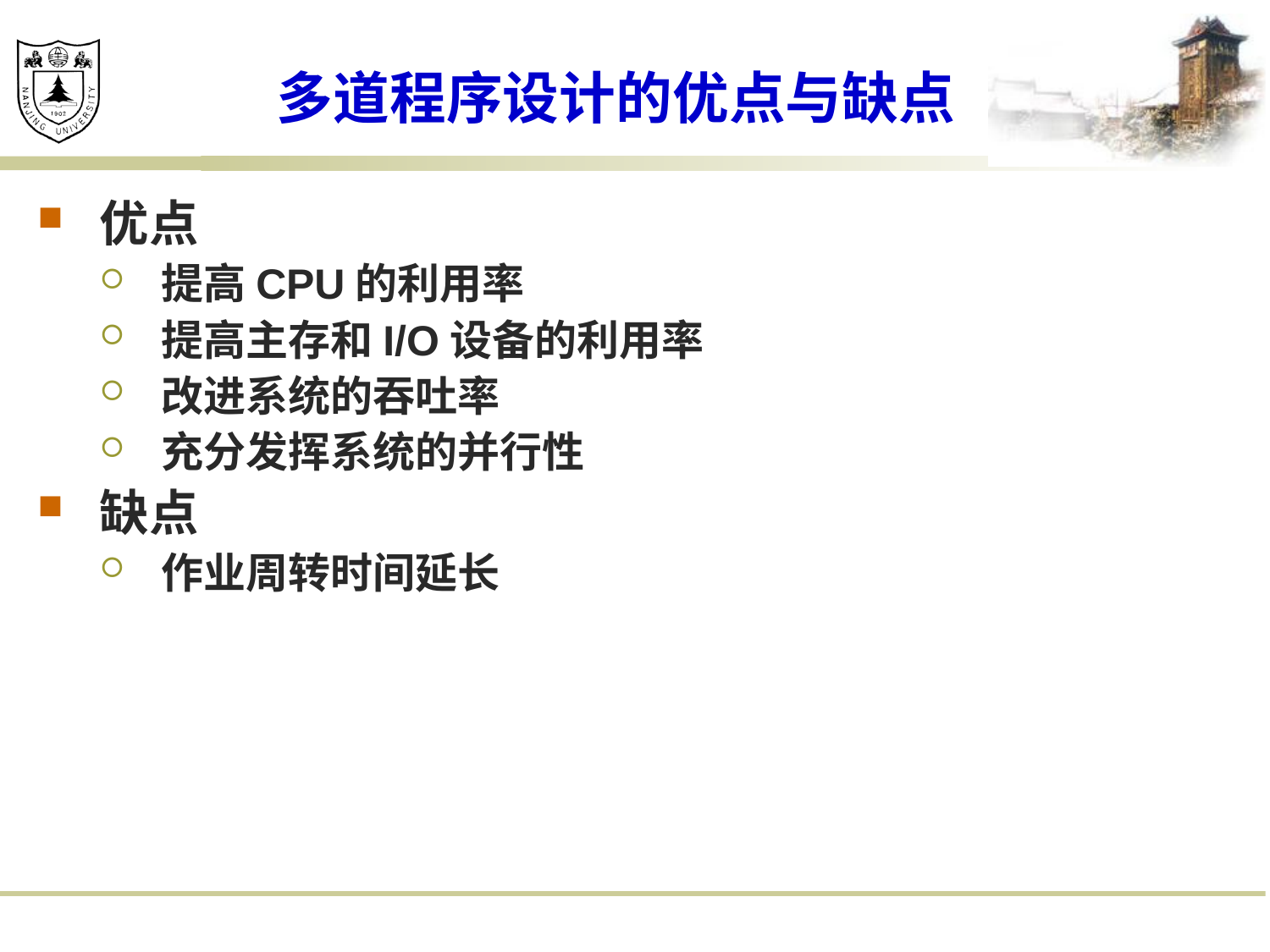

# 多道程序设计的优点与缺点
优点
提高CPU的利用率
提高主存和I/O设备的利用率
改进系统的吞吐率
充分发挥系统的并行性
缺点
作业周转时间延长

63